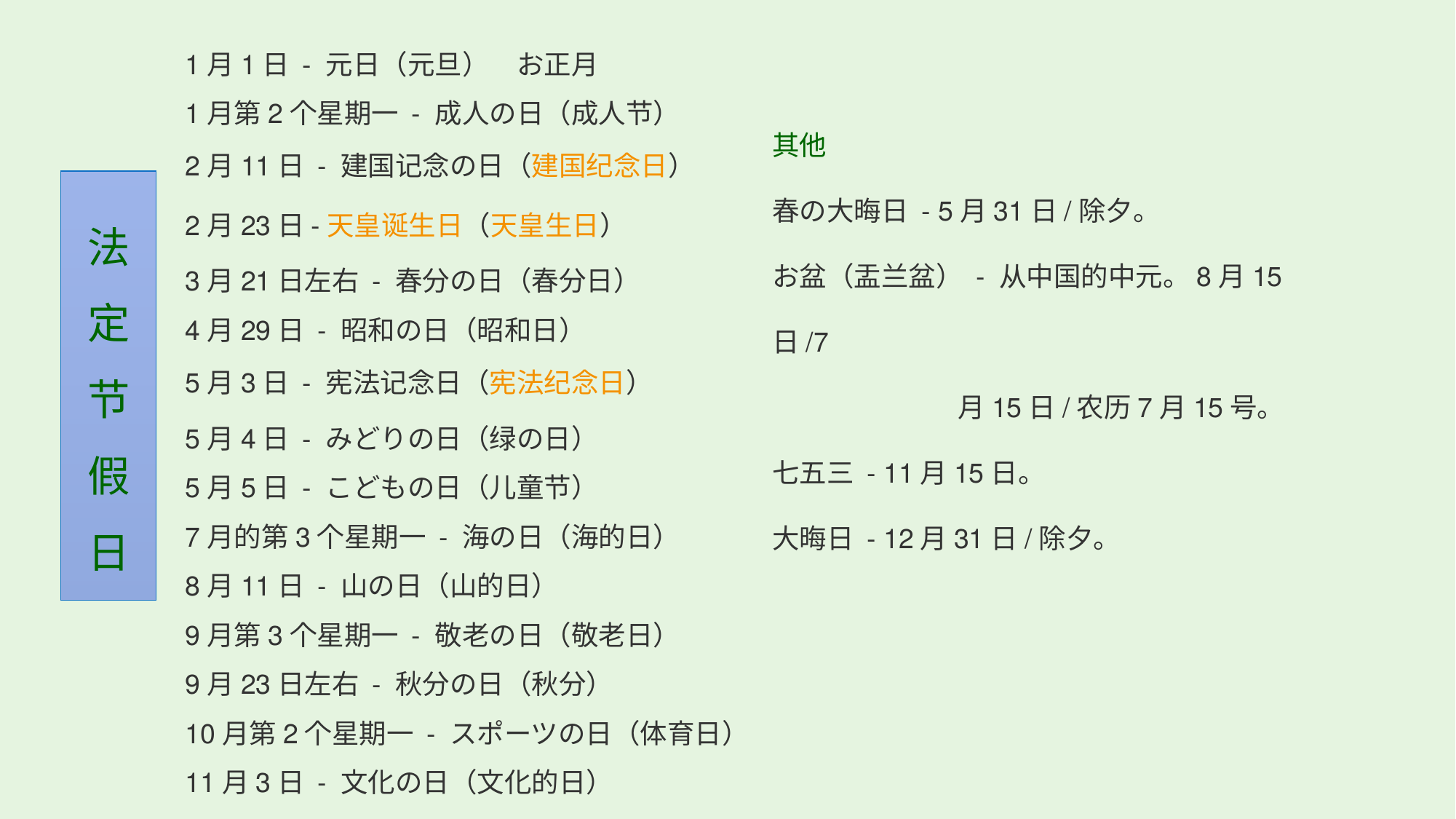

1月1日 - 元日（元旦）　お正月
1月第2个星期一 - 成人の日（成人节）
2月11日 - 建国记念の日（建国纪念日）
2月23日-天皇诞生日（天皇生日）
3月21日左右 - 春分の日（春分日）
4月29日 - 昭和の日（昭和日）
5月3日 - 宪法记念日（宪法纪念日）
5月4日 - みどりの日（绿の日）
5月5日 - こどもの日（儿童节）
7月的第3个星期一 - 海の日（海的日）
8月11日 - 山の日（山的日）
9月第3个星期一 - 敬老の日（敬老日）
9月23日左右 - 秋分の日（秋分）
10月第2个星期一 - スポーツの日（体育日）
11月3日 - 文化の日（文化的日）
11月23日 -勤労感谢の日（ 勤劳感谢日） [

其他
春の大晦日 - 5月31日/除夕。
お盆（盂兰盆） - 从中国的中元。8月15日/7
                             月15日/农历7月15号。
七五三 - 11月15日。
大晦日 - 12月31日/除夕。

法定节假日